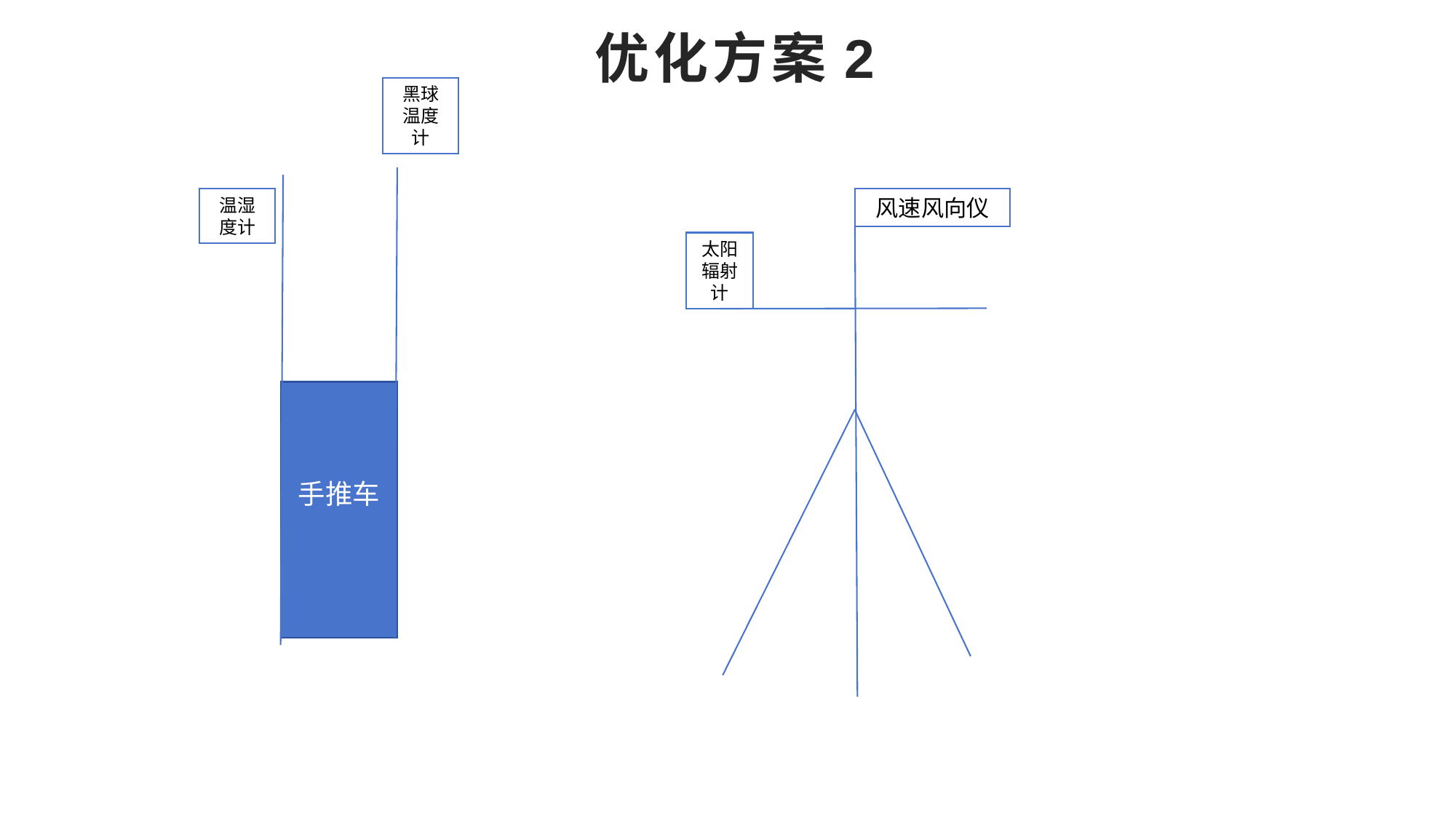

# 优化方案2
黑球温度计
温湿度计
风速风向仪
太阳辐射计
手推车